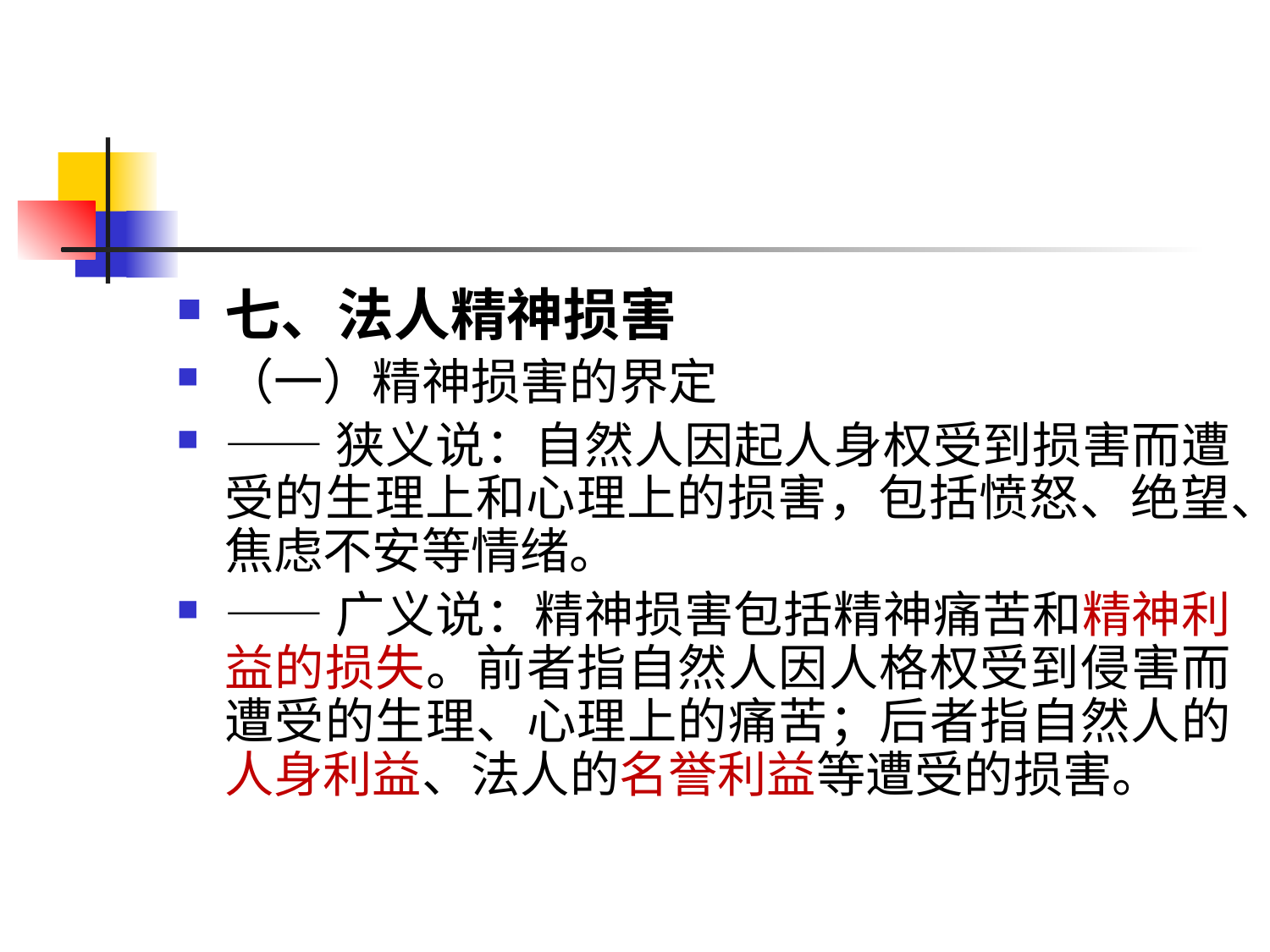

#
七、法人精神损害
（一）精神损害的界定
——狭义说：自然人因起人身权受到损害而遭受的生理上和心理上的损害，包括愤怒、绝望、焦虑不安等情绪。
——广义说：精神损害包括精神痛苦和精神利益的损失。前者指自然人因人格权受到侵害而遭受的生理、心理上的痛苦；后者指自然人的人身利益、法人的名誉利益等遭受的损害。